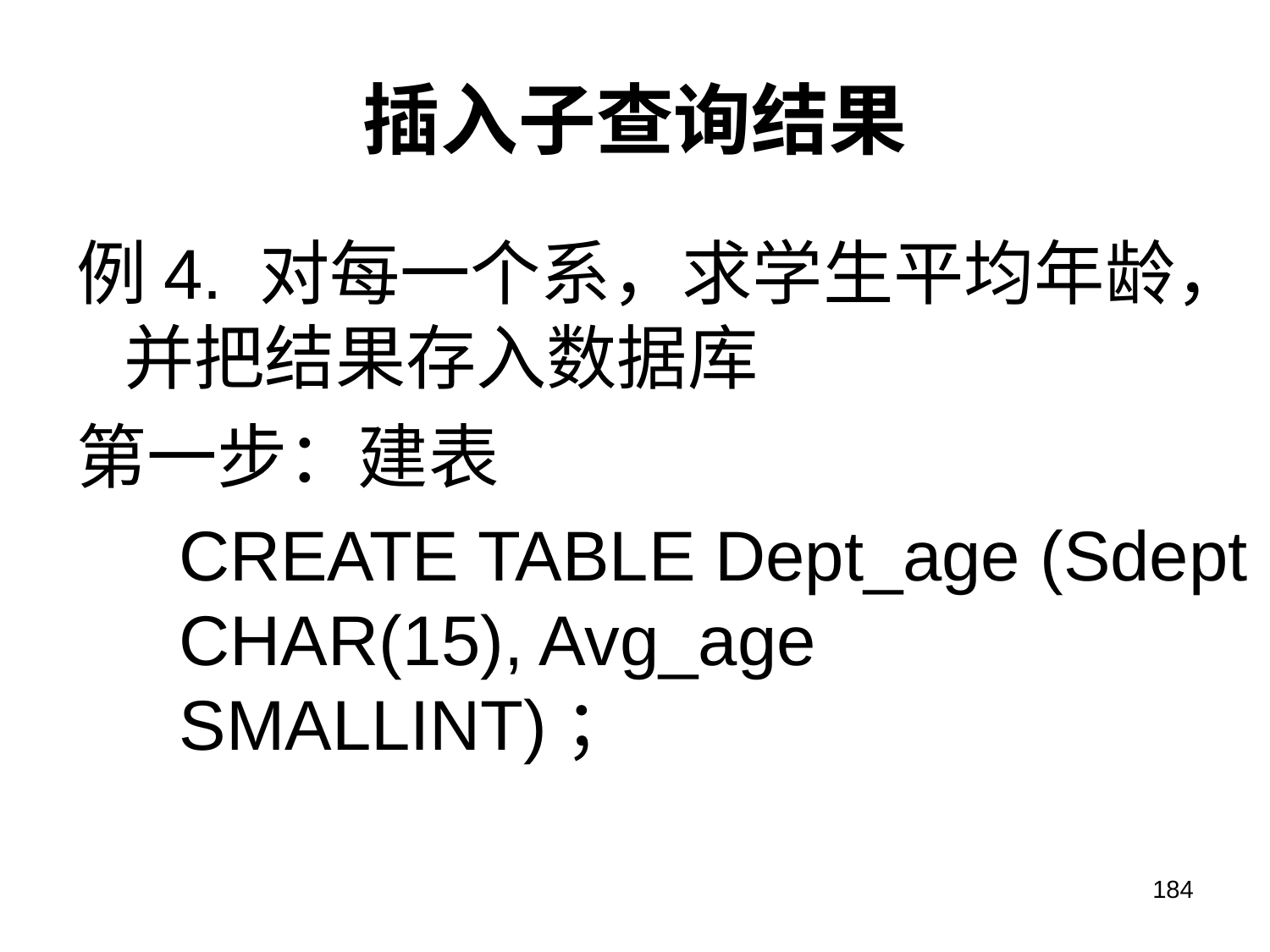

# 插入子查询结果
例4. 对每一个系，求学生平均年龄，并把结果存入数据库
第一步：建表
  CREATE TABLE Dept_age (Sdept CHAR(15), Avg_age SMALLINT)；

184